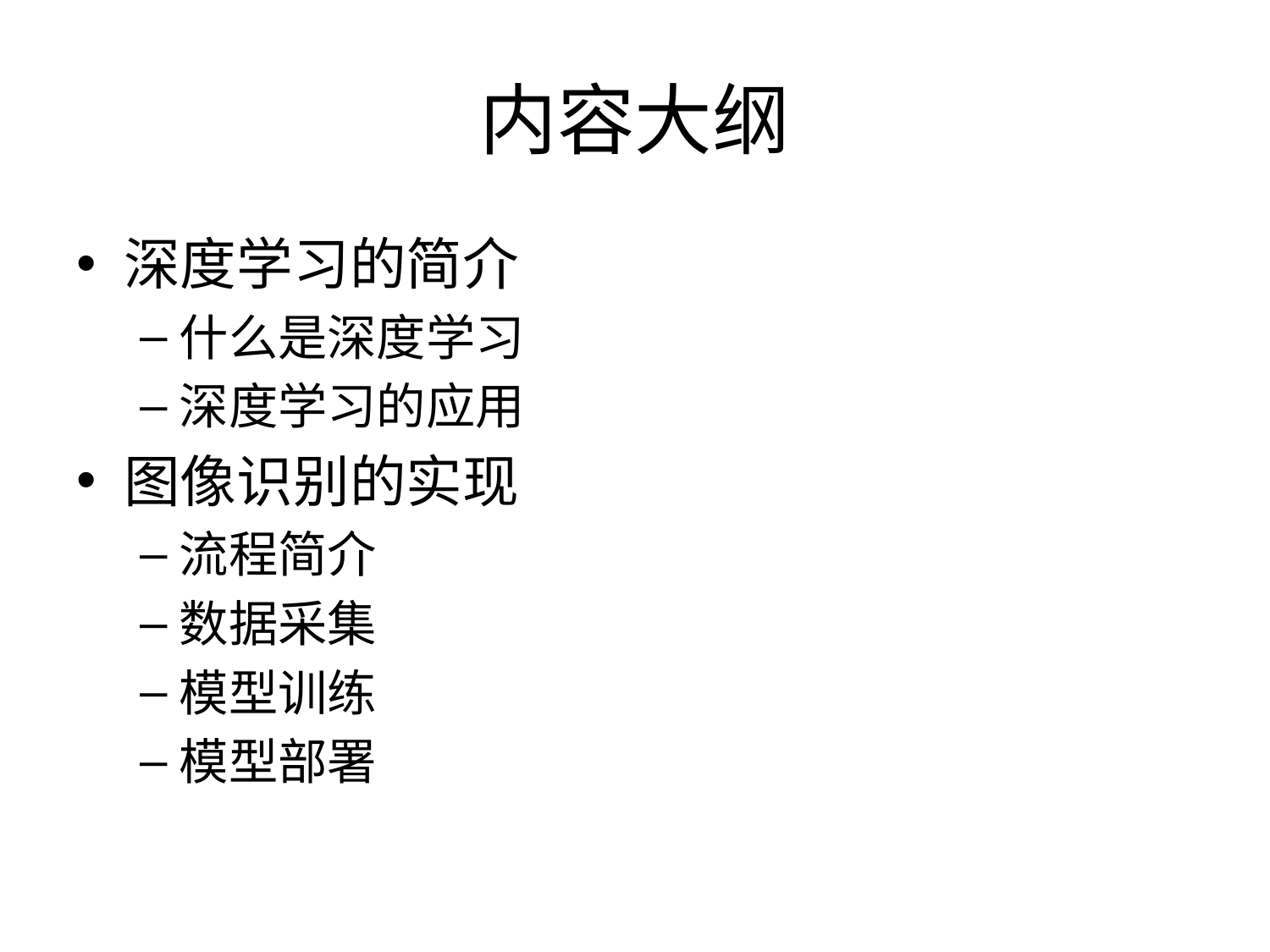

# 内容大纲
深度学习的简介
什么是深度学习
深度学习的应用
图像识别的实现
流程简介
数据采集
模型训练
模型部署